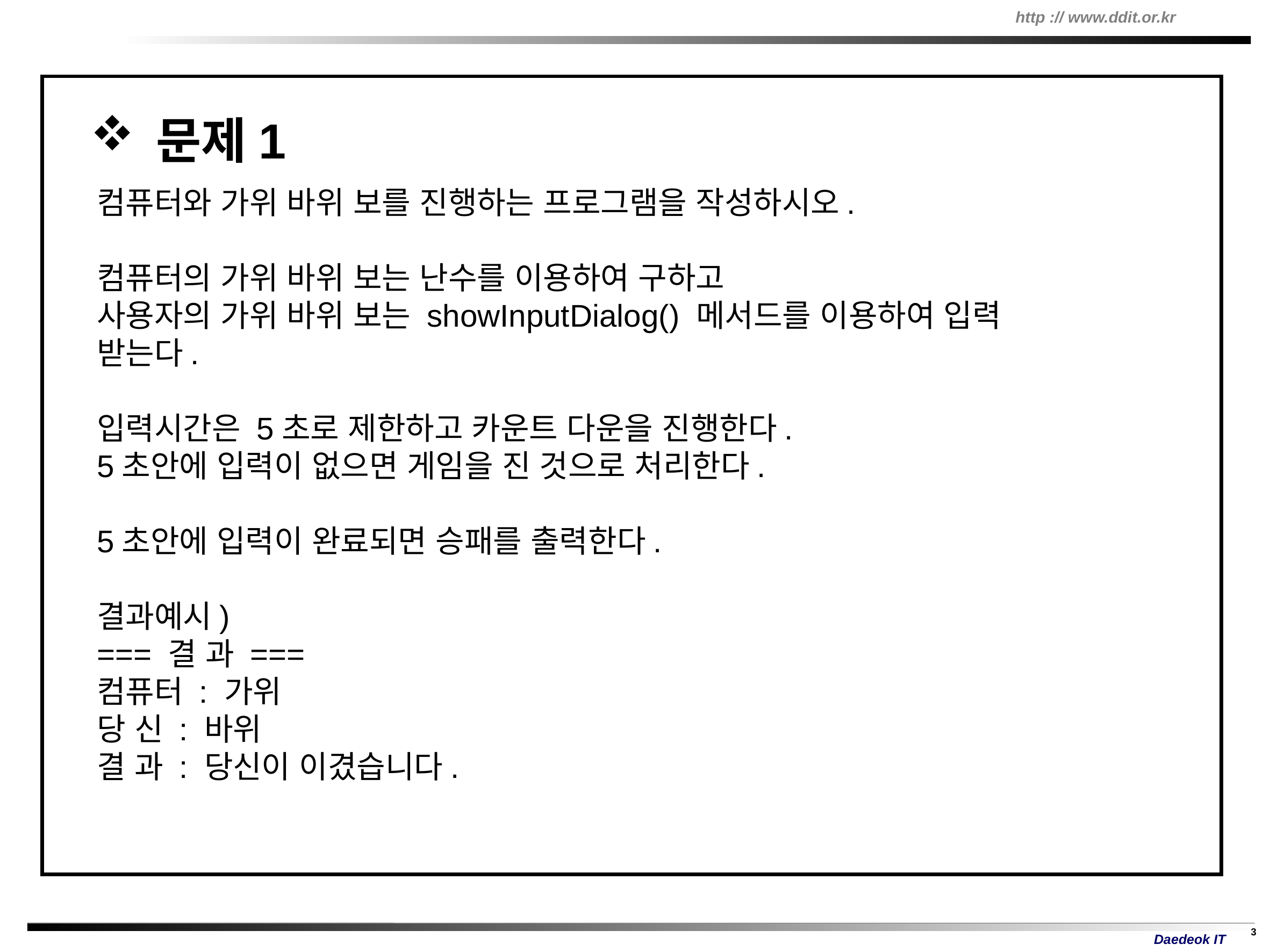

문제1

컴퓨터와 가위 바위 보를 진행하는 프로그램을 작성하시오.

컴퓨터의 가위 바위 보는 난수를 이용하여 구하고
사용자의 가위 바위 보는 showInputDialog() 메서드를 이용하여 입력 받는다.

입력시간은 5초로 제한하고 카운트 다운을 진행한다.
5초안에 입력이 없으면 게임을 진 것으로 처리한다.

5초안에 입력이 완료되면 승패를 출력한다.

결과예시)
=== 결 과 ===
컴퓨터 : 가위
당 신 : 바위
결 과 : 당신이 이겼습니다.